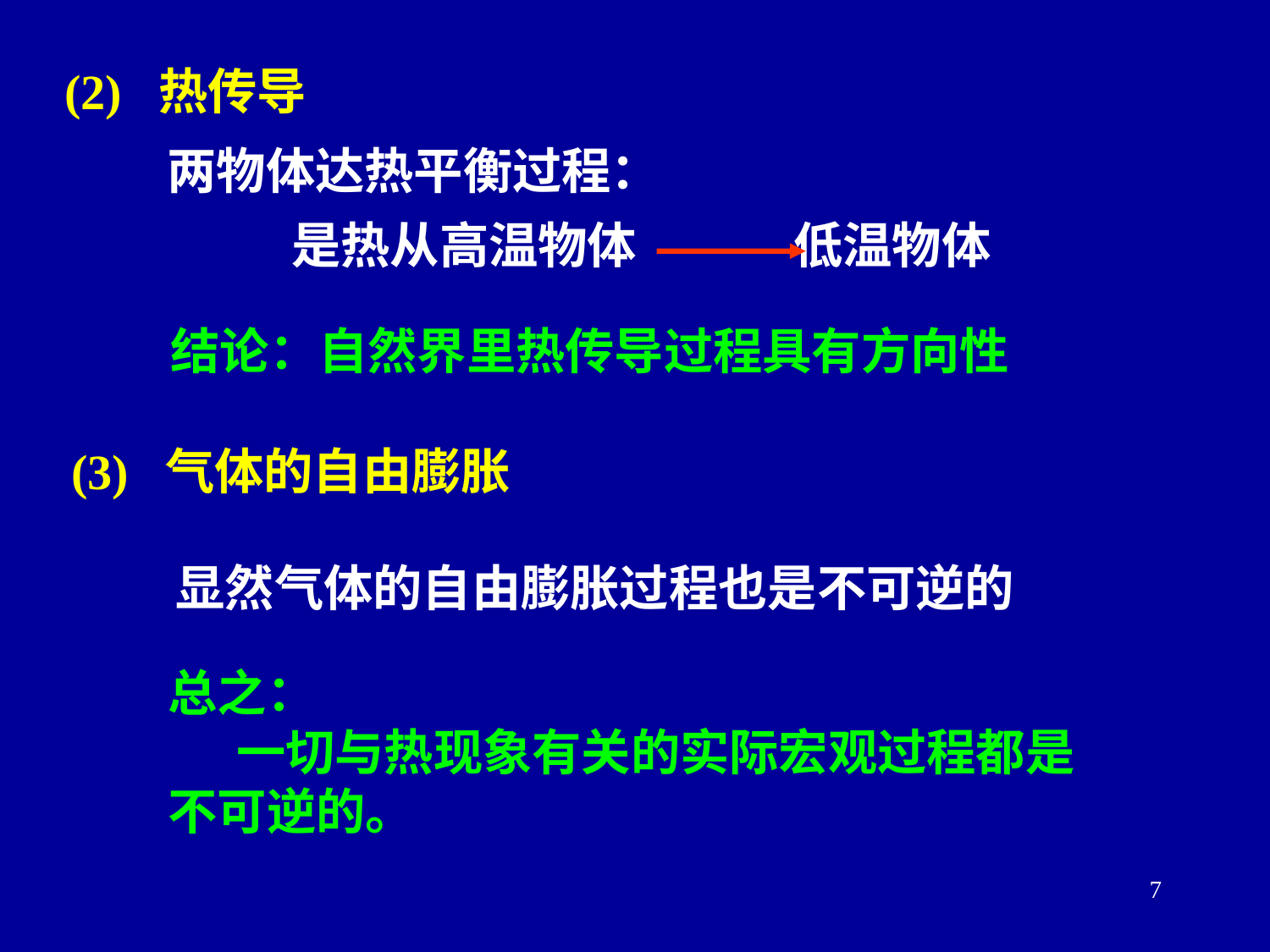

(2)  热传导
两物体达热平衡过程：
          是热从高温物体              低温物体

结论：自然界里热传导过程具有方向性
(3)  气体的自由膨胀
显然气体的自由膨胀过程也是不可逆的
总之：
     一切与热现象有关的实际宏观过程都是
不可逆的。
7